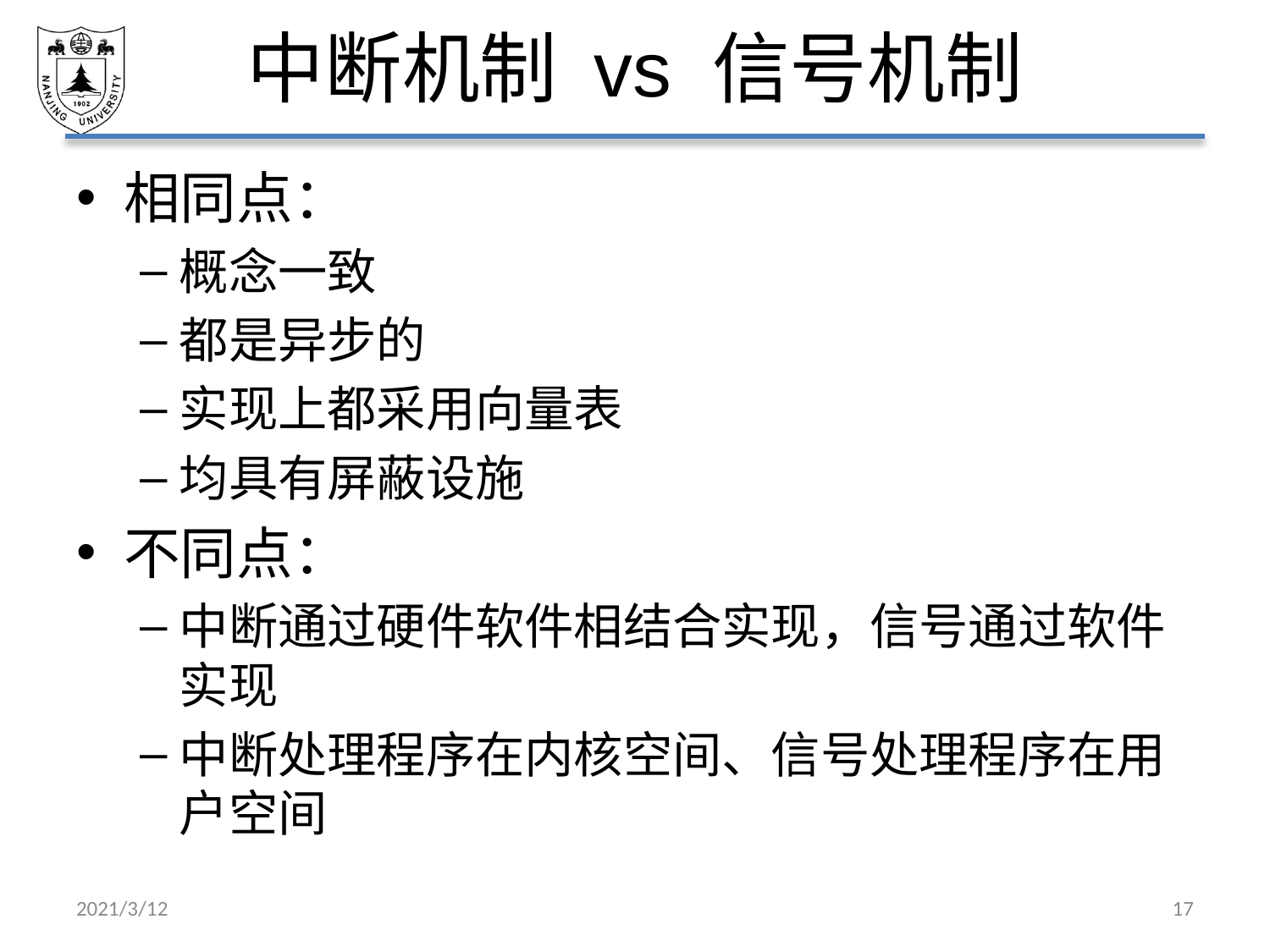

# 中断机制 vs 信号机制
相同点：
概念一致
都是异步的
实现上都采用向量表
均具有屏蔽设施
不同点：
中断通过硬件软件相结合实现，信号通过软件实现
中断处理程序在内核空间、信号处理程序在用户空间
2021/3/12
17